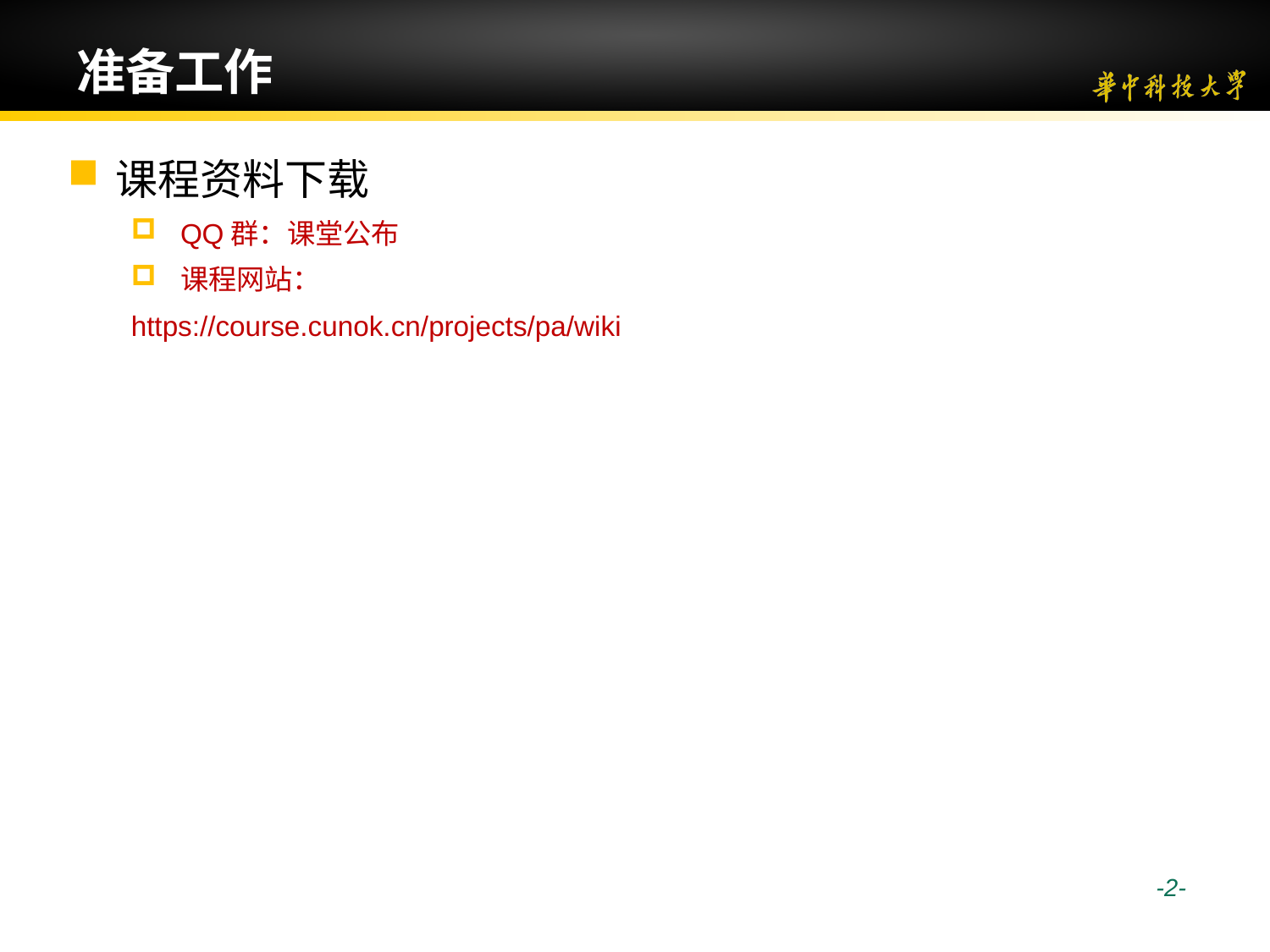

# 准备工作
课程资料下载
QQ群：课堂公布
课程网站：
https://course.cunok.cn/projects/pa/wiki
 -2-